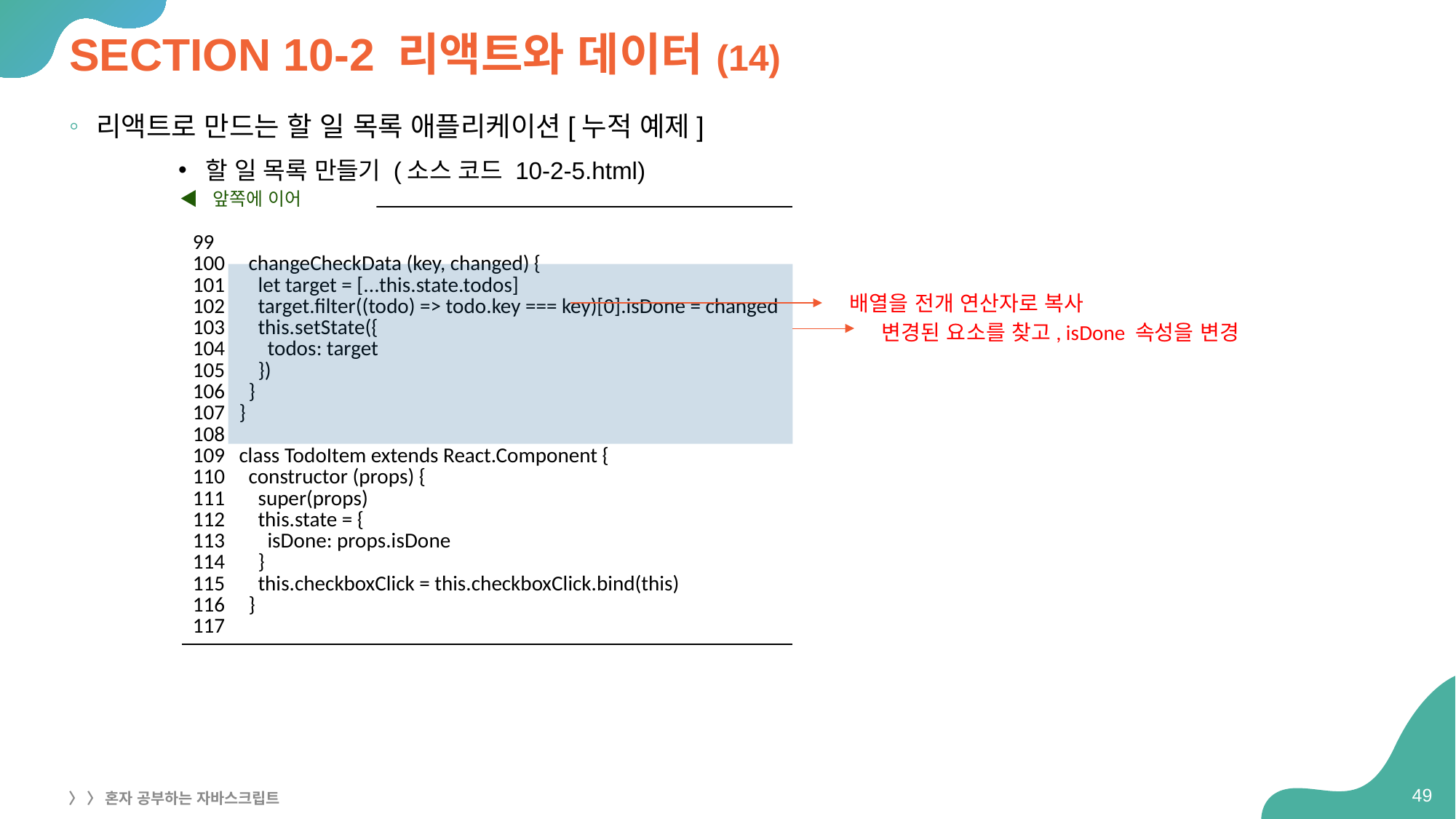

# SECTION 10-2 리액트와 데이터(14)
리액트로 만드는 할 일 목록 애플리케이션[누적 예제]
할 일 목록 만들기 (소스 코드 10-2-5.html)

◀  앞쪽에 이어
| 99 100 changeCheckData (key, changed) { 101 let target = [...this.state.todos] 102 target.filter((todo) => todo.key === key)[0].isDone = changed 103 this.setState({ 104 todos: target 105 }) 106 } 107 } 108 109 class TodoItem extends React.Component { 110 constructor (props) { 111 super(props) 112 this.state = { 113 isDone: props.isDone 114 } 115 this.checkboxClick = this.checkboxClick.bind(this) 116 } 117 |
| --- |

배열을 전개 연산자로 복사
변경된 요소를 찾고, isDone 속성을 변경
49
〉 〉 혼자 공부하는 자바스크립트